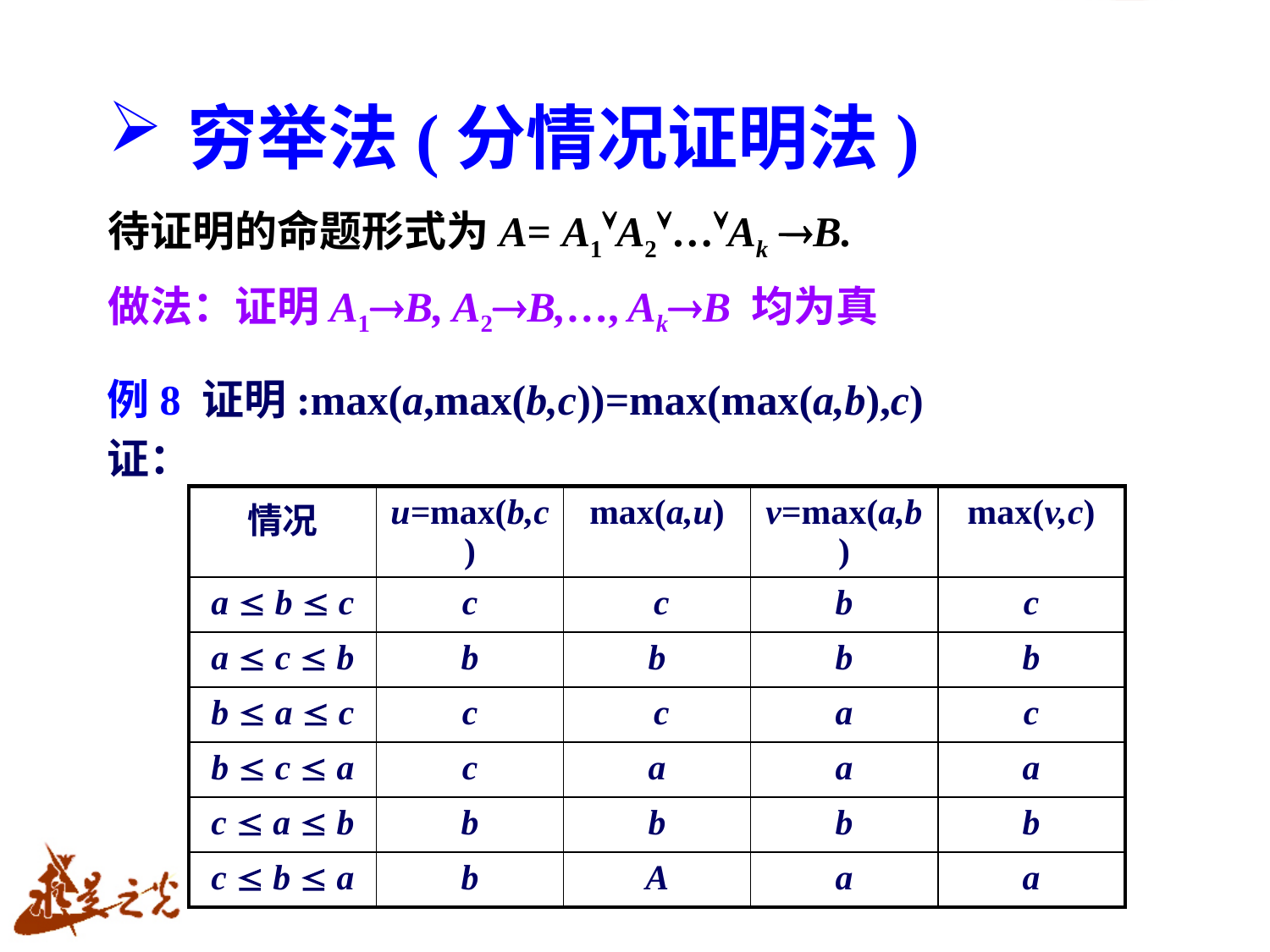

# 穷举法(分情况证明法)
待证明的命题形式为A= A1∨A2∨…∨Ak →B.
做法：证明A1→B, A2→B,…, Ak→B 均为真
例8 证明:max(a,max(b,c))=max(max(a,b),c)
证：

| 情况 | u=max(b,c) | max(a,u) | v=max(a,b) | max(v,c) |
| --- | --- | --- | --- | --- |
| a ≤ b ≤ c | c | c | b | c |
| a ≤ c ≤ b | b | b | b | b |
| b ≤ a ≤ c | c | c | a | c |
| b ≤ c ≤ a | c | a | a | a |
| c ≤ a ≤ b | b | b | b | b |
| c ≤ b ≤ a | b | A | a | a |
45